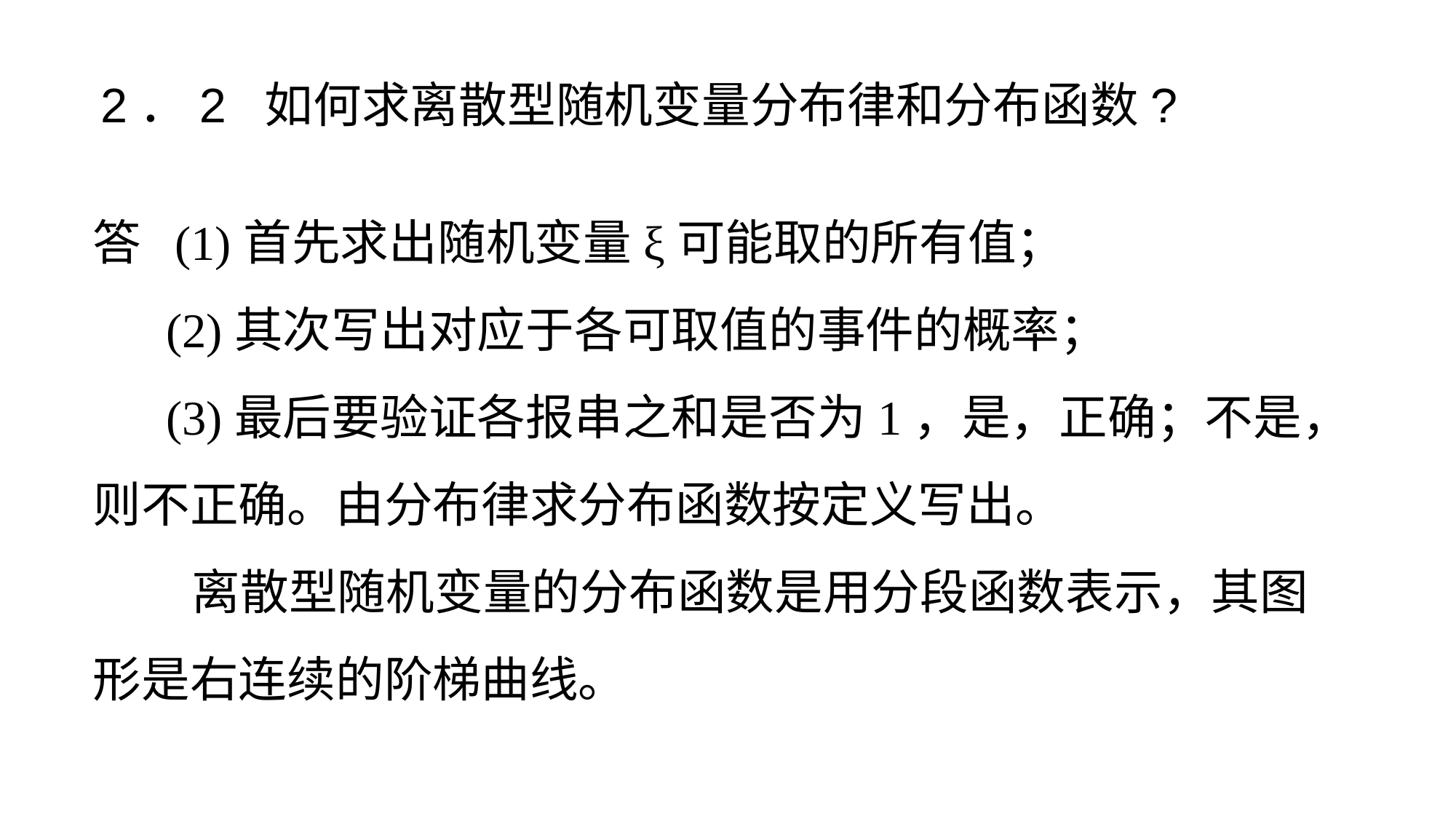

2．2  如何求离散型随机变量分布律和分布函数?
答  (1)首先求出随机变量ξ可能取的所有值；
      (2)其次写出对应于各可取值的事件的概率；
      (3)最后要验证各报串之和是否为1，是，正确；不是，则不正确。由分布律求分布函数按定义写出。
        离散型随机变量的分布函数是用分段函数表示，其图形是右连续的阶梯曲线。